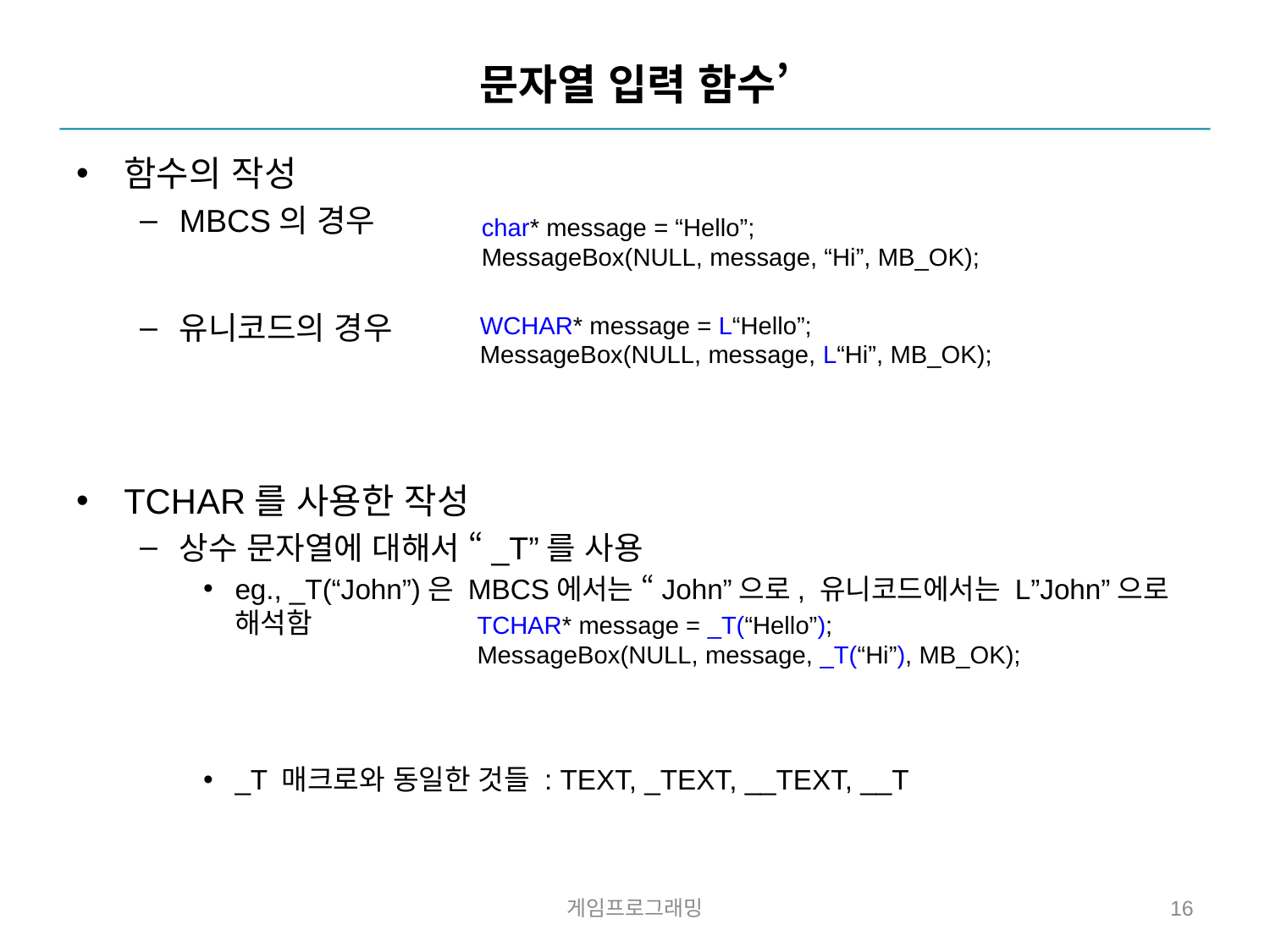

# 문자열 입력 함수’
함수의 작성
MBCS의 경우

유니코드의 경우

TCHAR를 사용한 작성
상수 문자열에 대해서 “_T”를 사용
eg., _T(“John”)은 MBCS에서는 “John”으로, 유니코드에서는 L”John”으로 해석함

_T 매크로와 동일한 것들 : TEXT, _TEXT, __TEXT, __T

char* message = “Hello”;
MessageBox(NULL, message, “Hi”, MB_OK);
WCHAR* message = L“Hello”;
MessageBox(NULL, message, L“Hi”, MB_OK);
TCHAR* message = _T(“Hello”);
MessageBox(NULL, message, _T(“Hi”), MB_OK);
게임프로그래밍
16